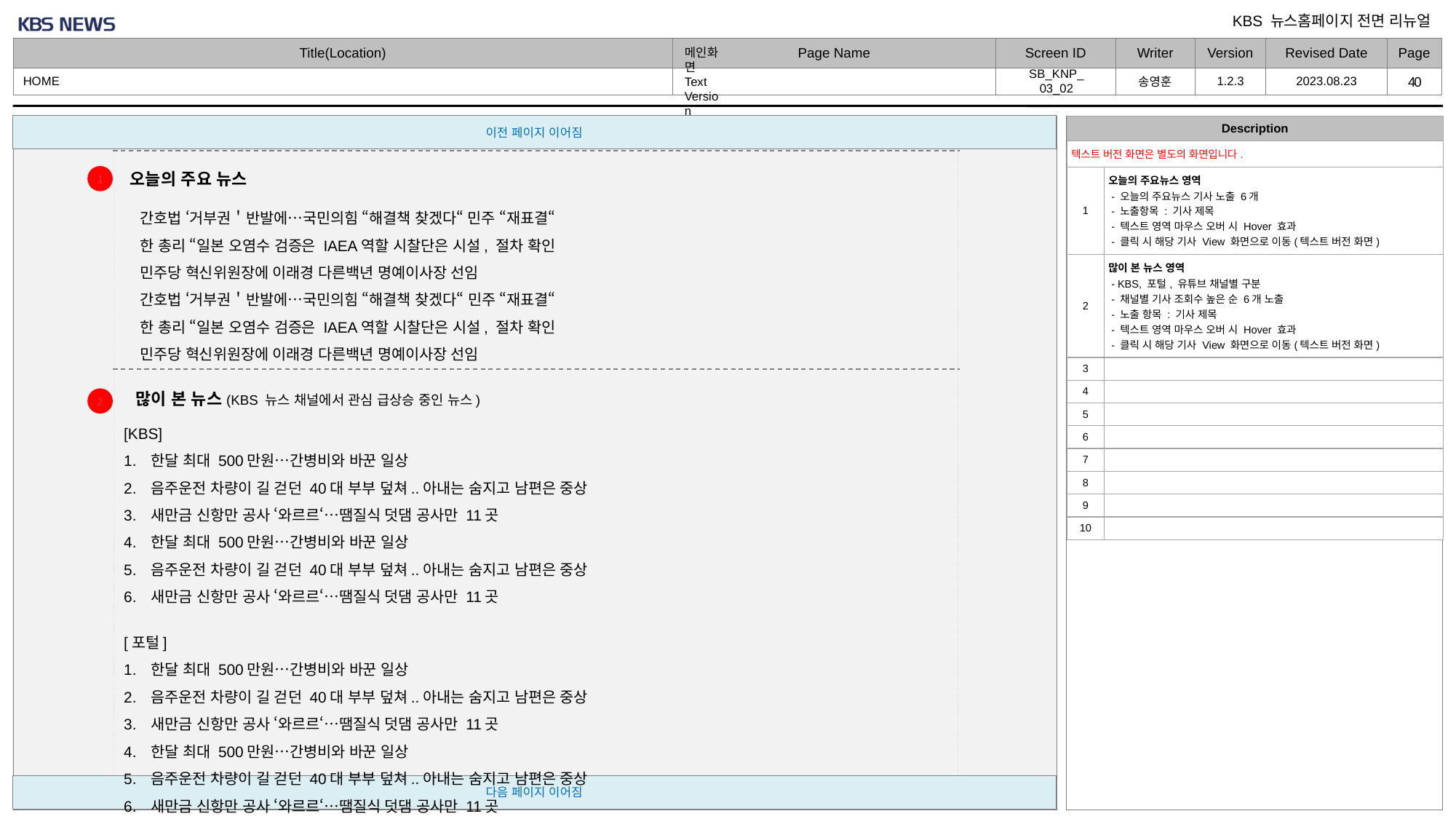

HOME
SB_KNP_ 03_02
# 메인화면 Text Version
| Description |  |
| --- | --- |
| 텍스트 버전 화면은 별도의 화면입니다. |  |
| 1 | 오늘의 주요뉴스 영역 - 오늘의 주요뉴스 기사 노출 6개 - 노출항목 : 기사 제목 - 텍스트 영역 마우스 오버 시 Hover 효과 - 클릭 시 해당 기사 View 화면으로 이동(텍스트 버전 화면) |
| 2 | 많이 본 뉴스 영역 - KBS, 포털, 유튜브 채널별 구분 - 채널별 기사 조회수 높은 순 6개 노출 - 노출 항목 : 기사 제목 - 텍스트 영역 마우스 오버 시 Hover 효과 - 클릭 시 해당 기사 View 화면으로 이동(텍스트 버전 화면) |
| 3 |  |
| 4 |  |
| 5 |  |
| 6 |  |
| 7 |  |
| 8 |  |
| 9 |  |
| 10 |  |
오늘의 주요 뉴스
1
간호법 ‘거부권＇반발에…국민의힘 “해결책 찾겠다“ 민주 “재표결“
한 총리 “일본 오염수 검증은 IAEA역할 시찰단은 시설, 절차 확인
민주당 혁신위원장에 이래경 다른백년 명예이사장 선임
간호법 ‘거부권＇반발에…국민의힘 “해결책 찾겠다“ 민주 “재표결“
한 총리 “일본 오염수 검증은 IAEA역할 시찰단은 시설, 절차 확인
민주당 혁신위원장에 이래경 다른백년 명예이사장 선임
많이 본 뉴스(KBS 뉴스 채널에서 관심 급상승 중인 뉴스)
2
[KBS]
한달 최대 500만원…간병비와 바꾼 일상
음주운전 차량이 길 걷던 40대 부부 덮쳐..아내는 숨지고 남편은 중상
새만금 신항만 공사 ‘와르르‘…땜질식 덧댐 공사만 11곳
한달 최대 500만원…간병비와 바꾼 일상
음주운전 차량이 길 걷던 40대 부부 덮쳐..아내는 숨지고 남편은 중상
새만금 신항만 공사 ‘와르르‘…땜질식 덧댐 공사만 11곳
[포털]
한달 최대 500만원…간병비와 바꾼 일상
음주운전 차량이 길 걷던 40대 부부 덮쳐..아내는 숨지고 남편은 중상
새만금 신항만 공사 ‘와르르‘…땜질식 덧댐 공사만 11곳
한달 최대 500만원…간병비와 바꾼 일상
음주운전 차량이 길 걷던 40대 부부 덮쳐..아내는 숨지고 남편은 중상
새만금 신항만 공사 ‘와르르‘…땜질식 덧댐 공사만 11곳